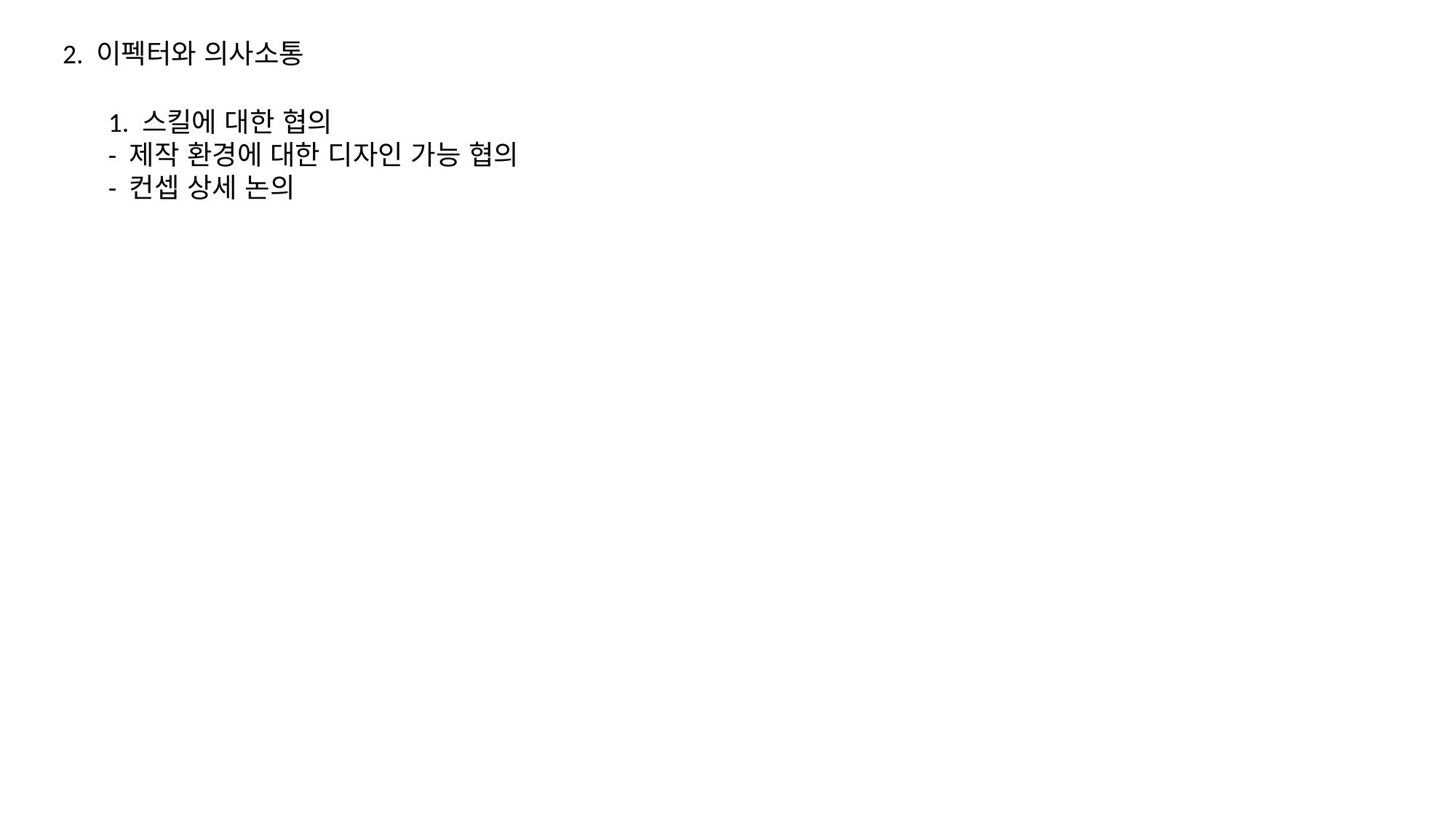

2. 이펙터와 의사소통
1. 스킬에 대한 협의
- 제작 환경에 대한 디자인 가능 협의
- 컨셉 상세 논의